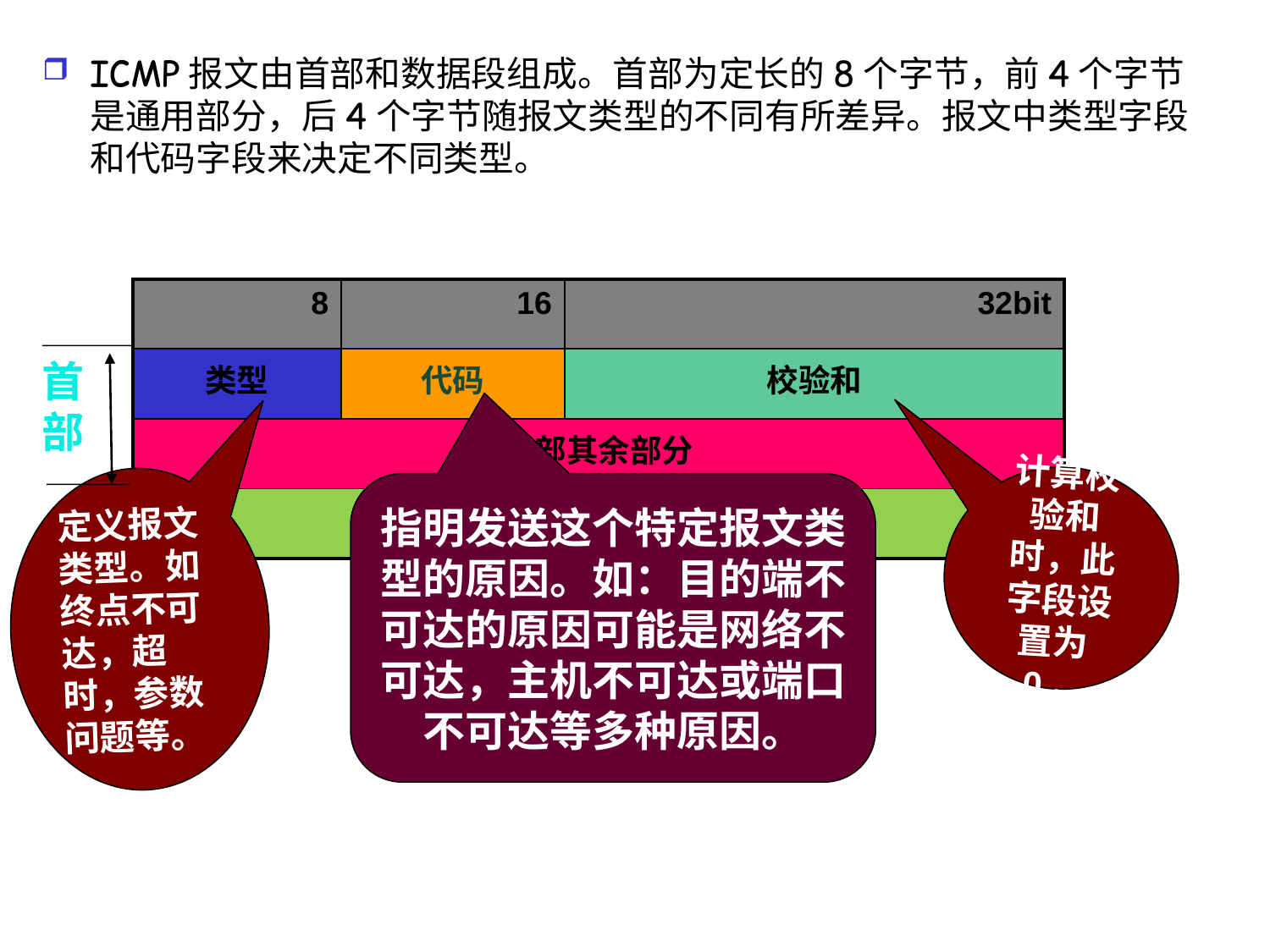

ICMP报文由首部和数据段组成。首部为定长的8个字节，前4个字节是通用部分，后4个字节随报文类型的不同有所差异。报文中类型字段和代码字段来决定不同类型。
| 8 | 16 | 32bit |
| --- | --- | --- |
| 类型 | 代码 | 校验和 |
| 首部其余部分 |  |  |
| 数据部分 |  |  |

首部

计算校验和时，此字段设置为0。
定义报文类型。如终点不可达，超时，参数问题等。
指明发送这个特定报文类型的原因。如：目的端不可达的原因可能是网络不可达，主机不可达或端口不可达等多种原因。